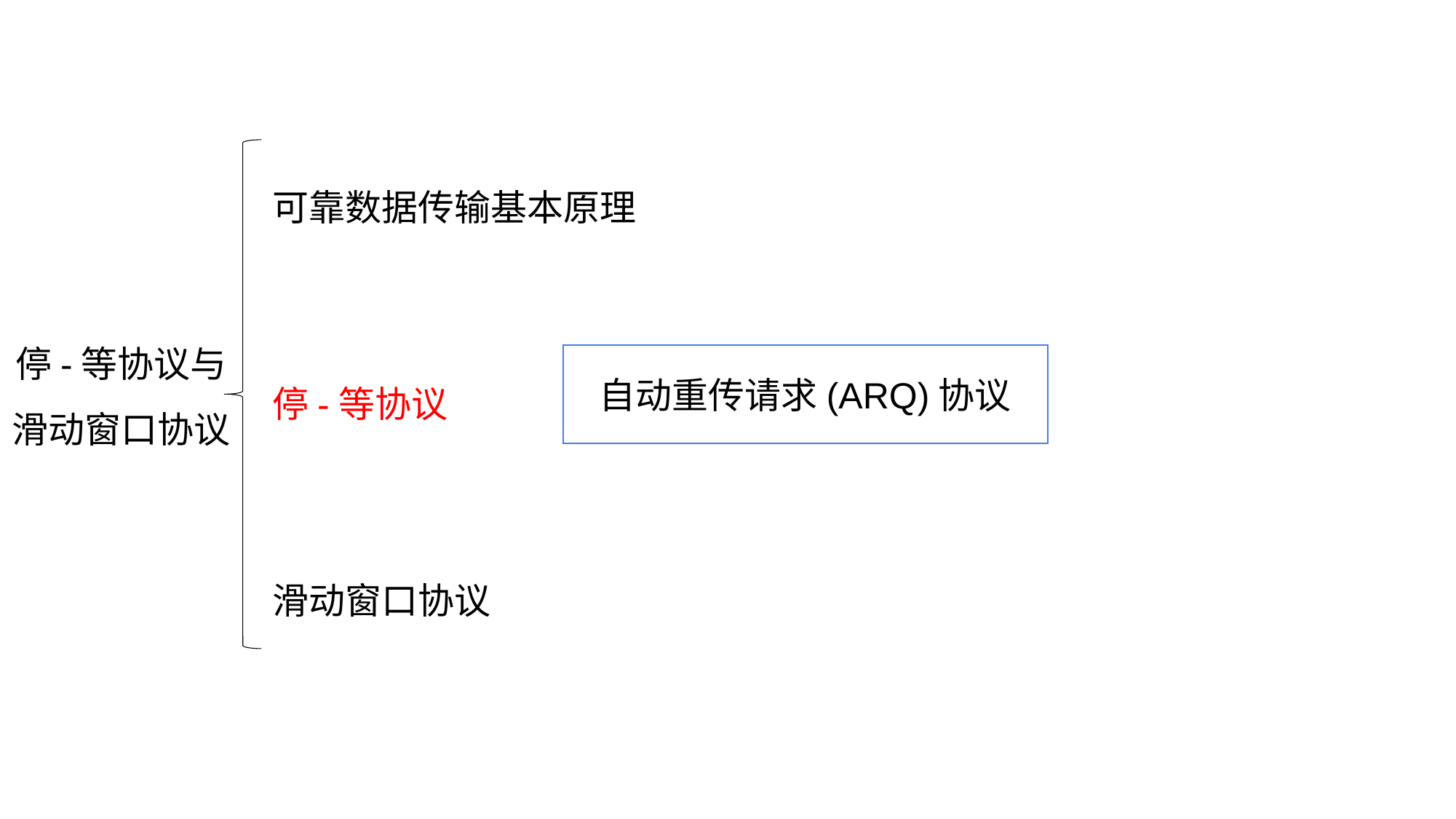

可靠数据传输基本原理

停-等协议

滑动窗口协议
停-等协议与
滑动窗口协议
自动重传请求(ARQ)协议